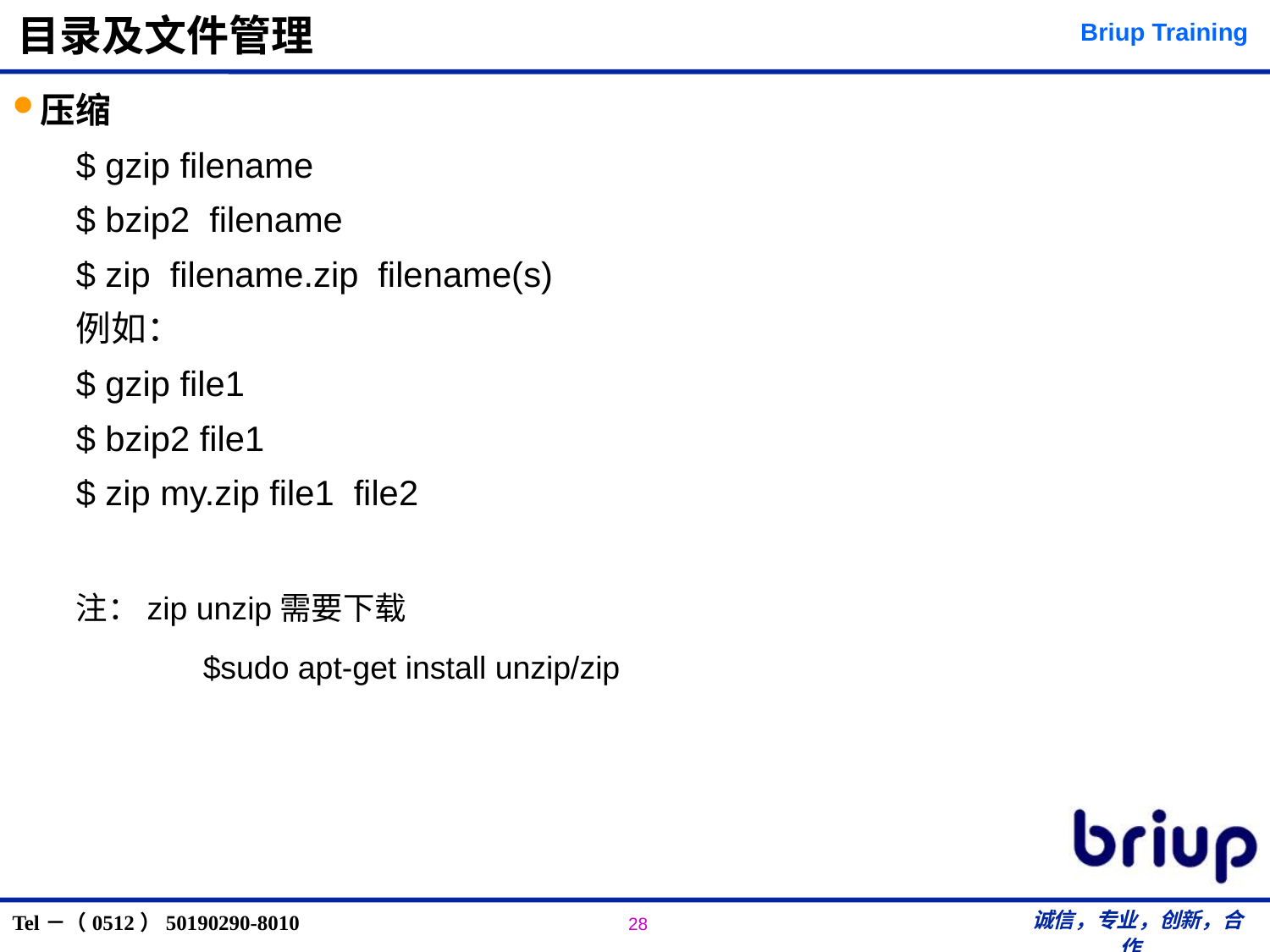

# 目录及文件管理
压缩
$ gzip filename
$ bzip2  filename
$ zip  filename.zip  filename(s)
例如：
$ gzip file1
$ bzip2 file1
$ zip my.zip file1  file2

注：zip unzip需要下载
	$sudo apt-get install unzip/zip